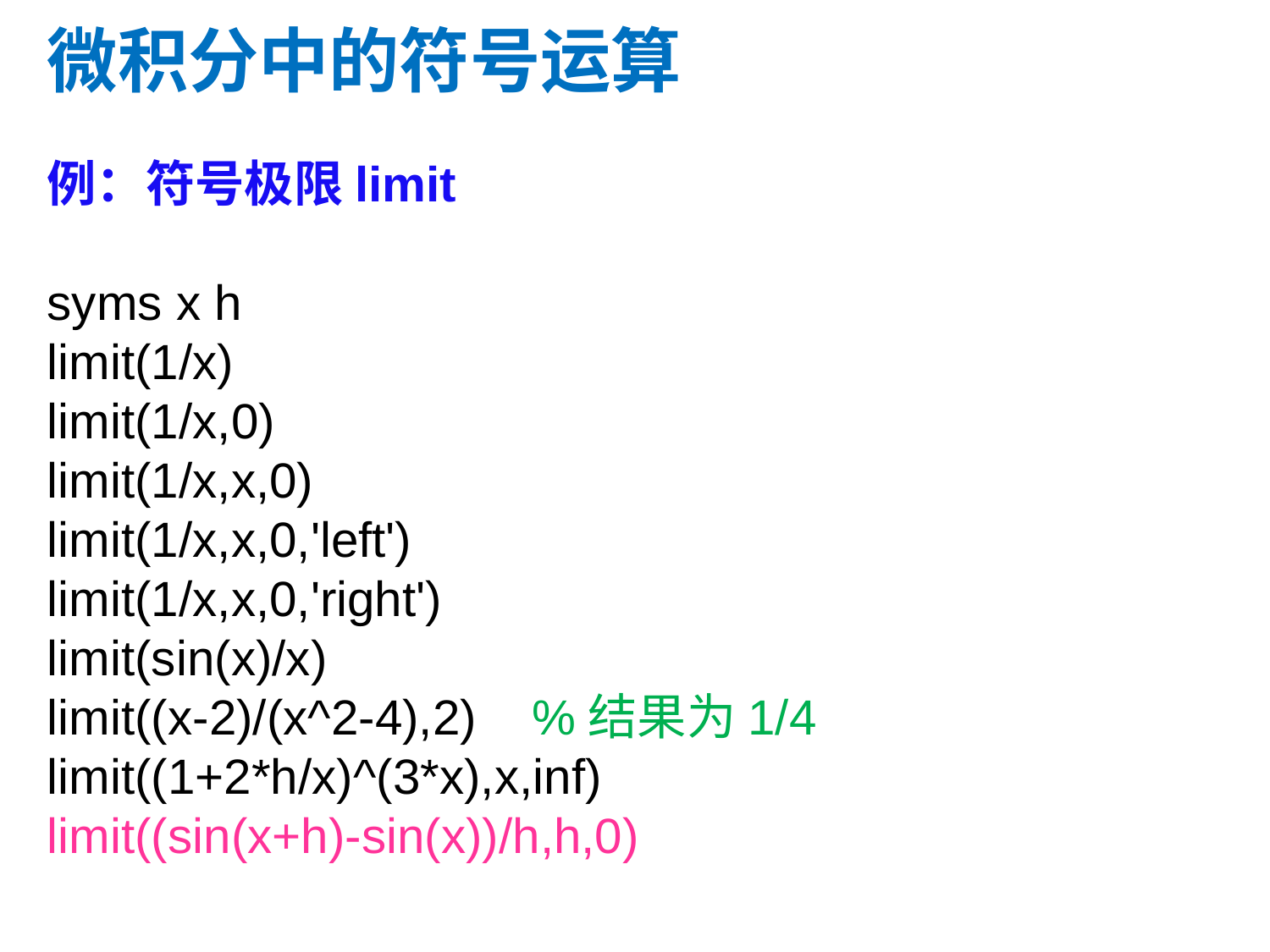

微积分中的符号运算
例：符号极限limit

syms x h
limit(1/x)
limit(1/x,0)
limit(1/x,x,0)
limit(1/x,x,0,'left')
limit(1/x,x,0,'right')
limit(sin(x)/x)
limit((x-2)/(x^2-4),2)    %结果为1/4
limit((1+2*h/x)^(3*x),x,inf)
limit((sin(x+h)-sin(x))/h,h,0)